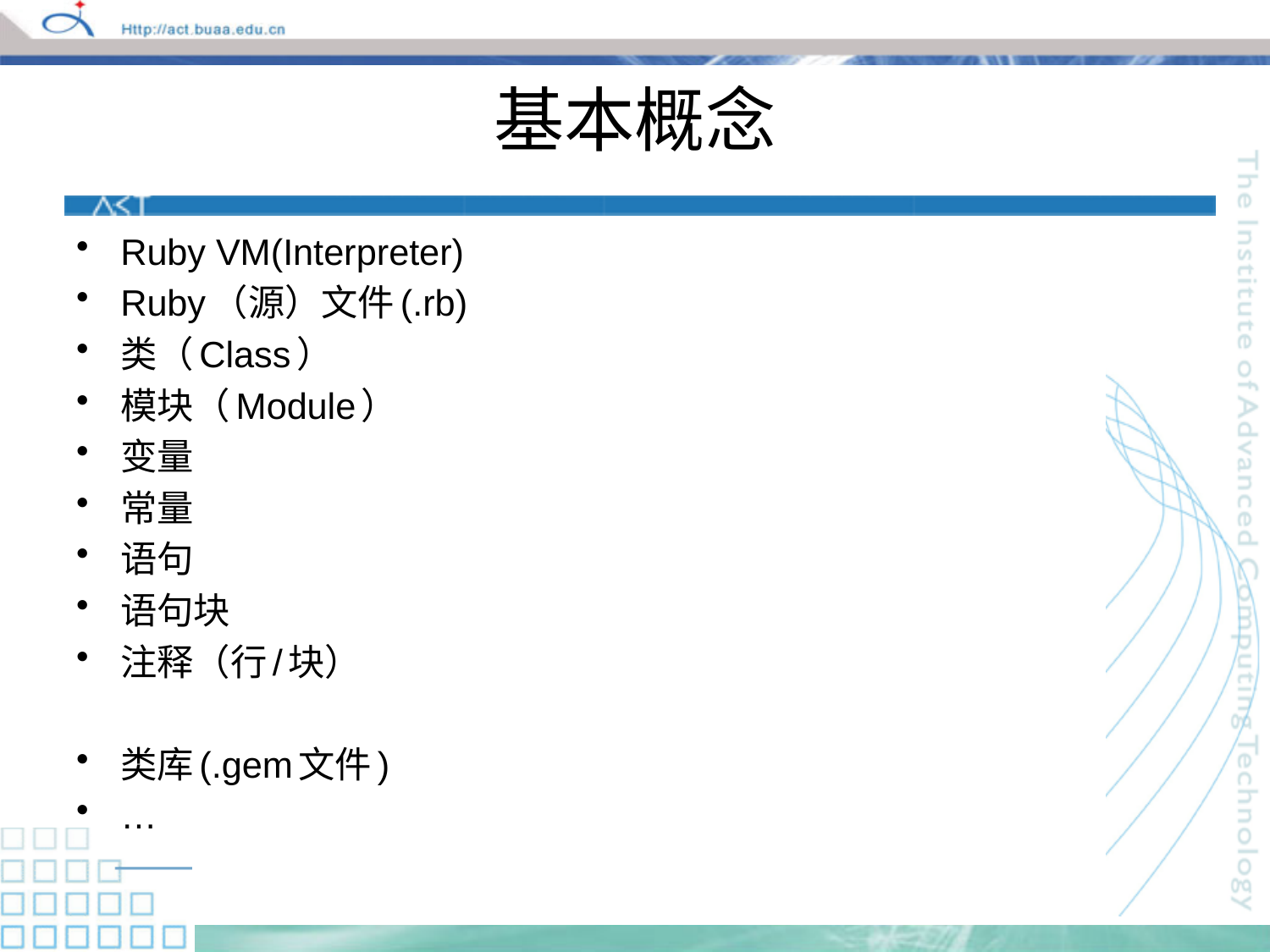

# 基本概念
Ruby VM(Interpreter)
Ruby（源）文件(.rb)
类（Class）
模块（Module）
变量
常量
语句
语句块
注释（行/块）

类库(.gem文件)
…